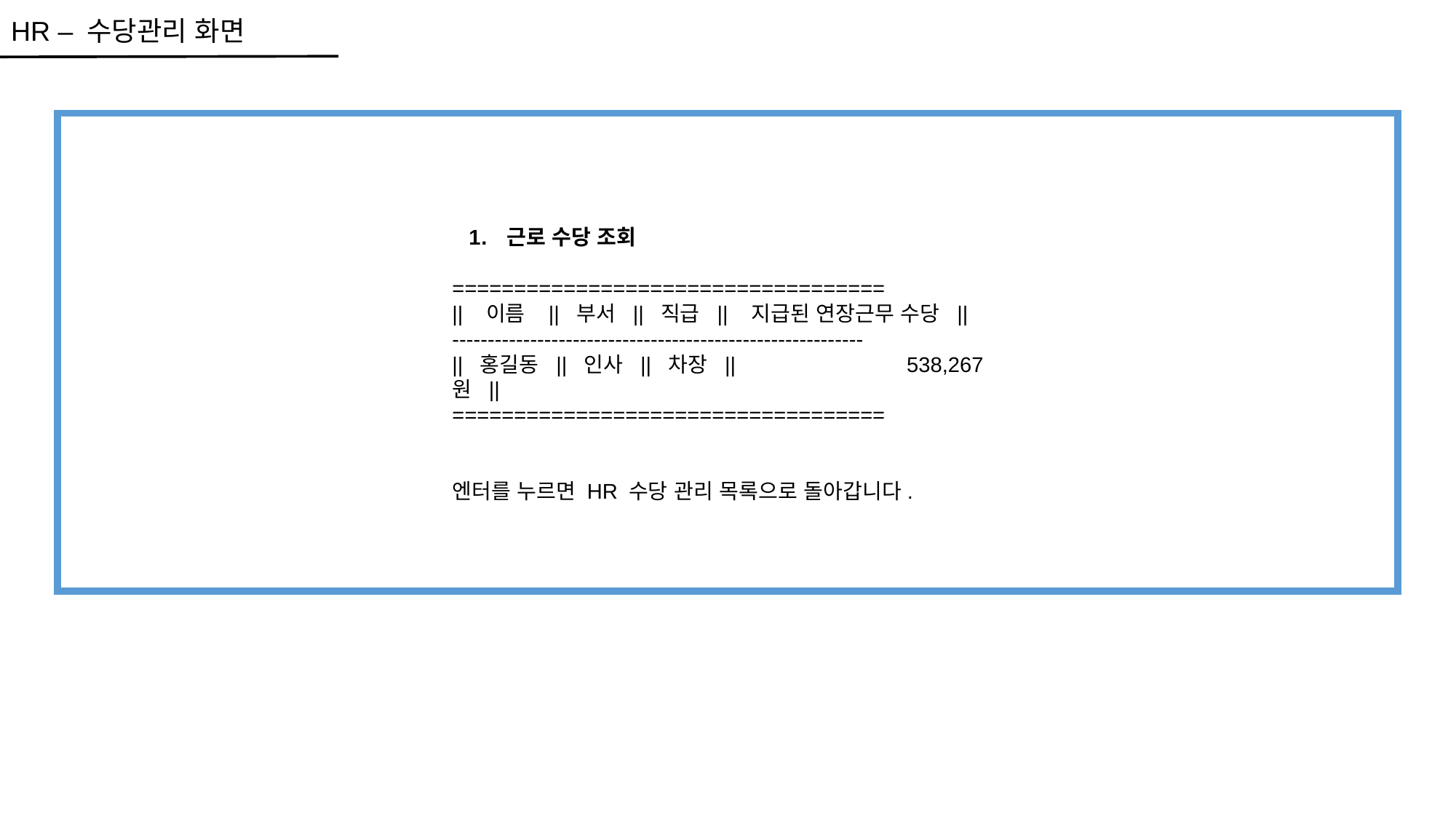

HR – 수당관리 화면

근로 수당 조회

===================================
||   이름   ||  부서  ||  직급  ||   지급된 연장근무 수당  ||
----------------------------------------------------------
||  홍길동  ||  인사  ||  차장  ||    		   538,267원  ||
===================================

엔터를 누르면 HR 수당 관리 목록으로 돌아갑니다.